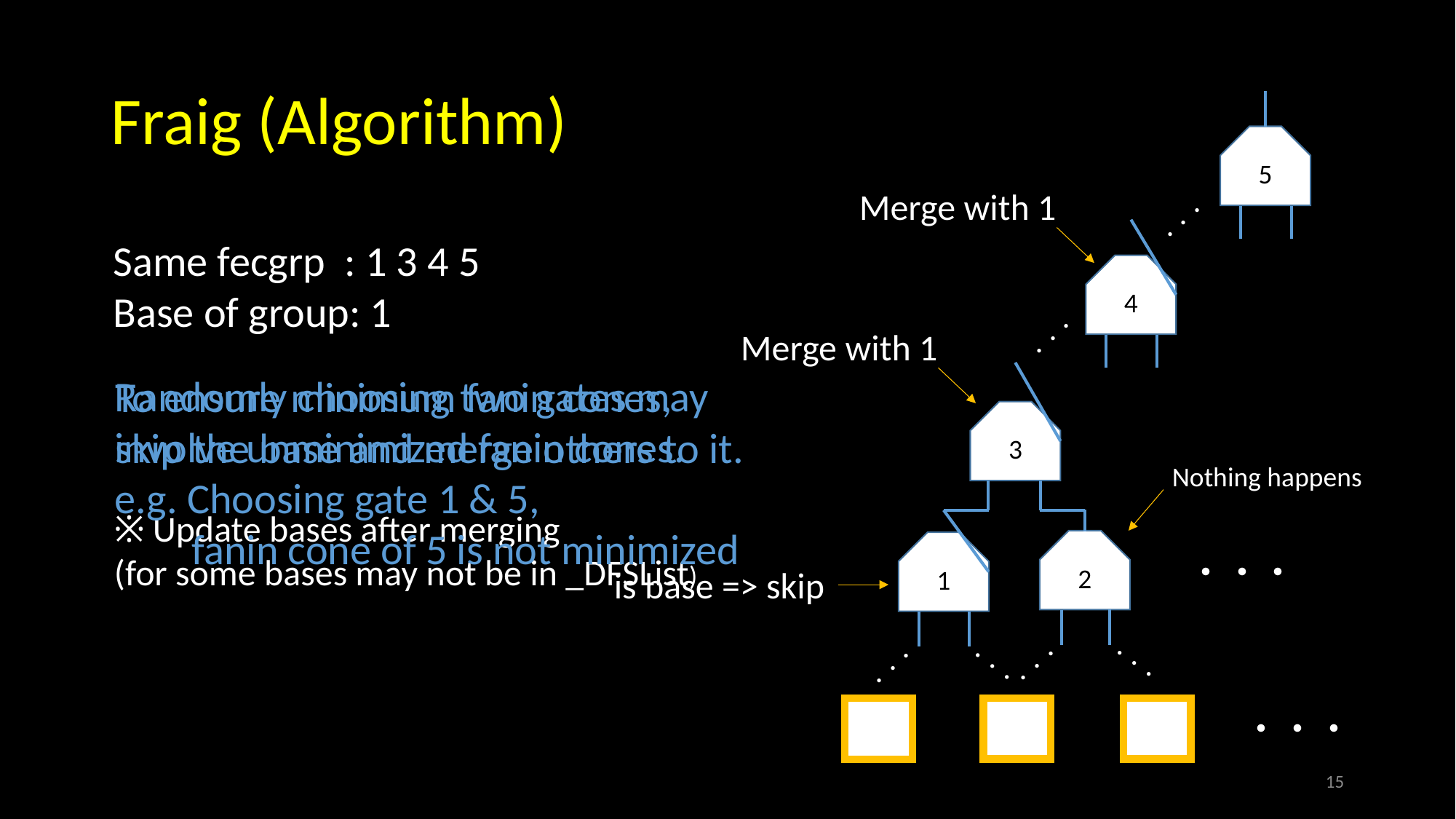

# Fraig (Algorithm)
5
Merge with 1
・・・
Same fecgrp  : 1 3 4 5
Base of group: 1
4
Merge with 1
・・・
Randomly choosing two gates may
involve unminimized fanin cones.
e.g. Choosing gate 1 & 5,
        fanin cone of 5 is not minimized
To ensure minimum fanin cones,
skip the base and merge others to it.
3
Nothing happens
※ Update bases after merging
(for some bases may not be in _DFSList)
2
1
・・・
is base => skip
・・・
・・・
・・・
・・・

・・・
15